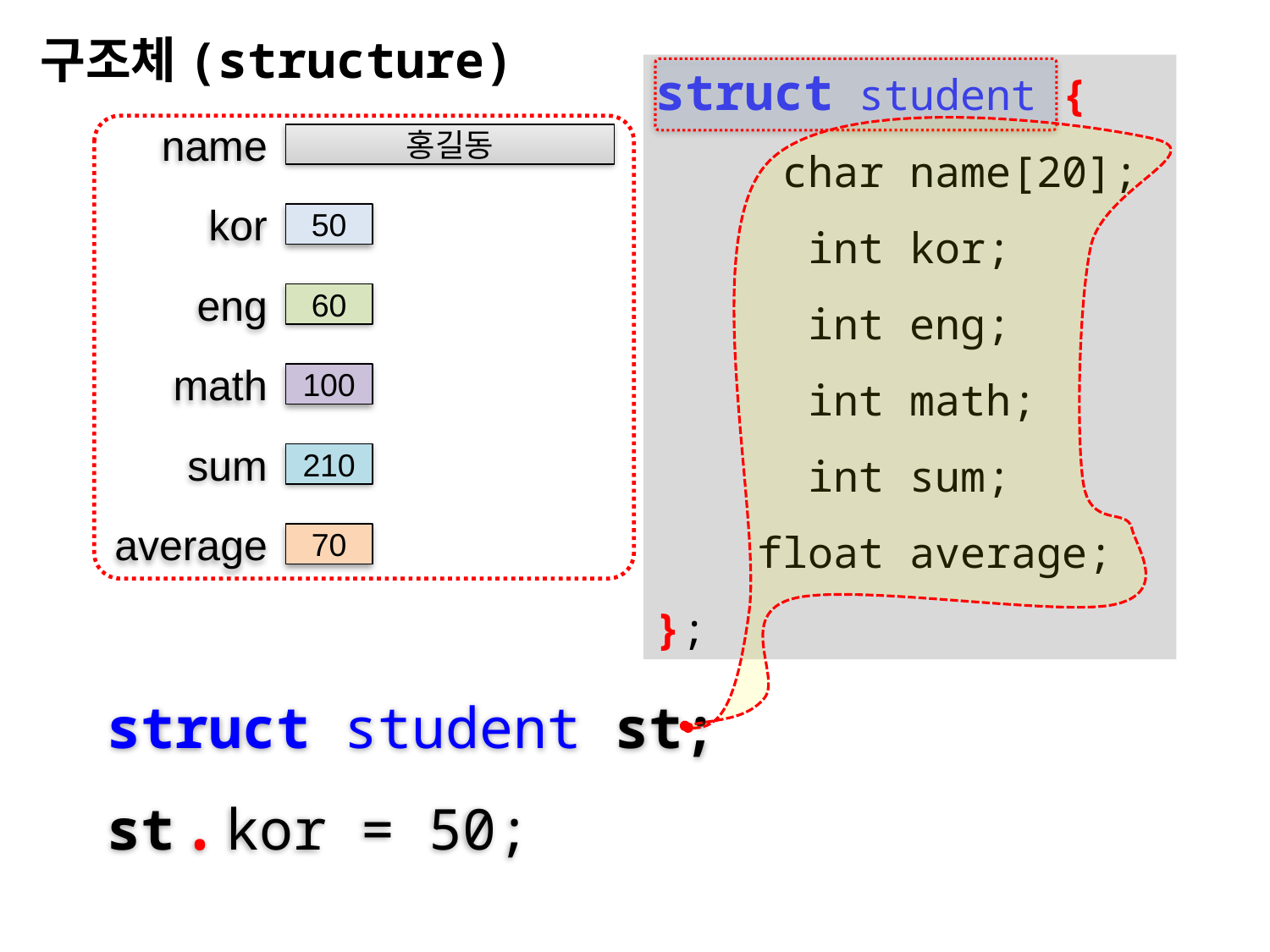

구조체(structure)
struct student {
	char name[20];
	 int kor;
	 int eng;
	 int math;
	 int sum;
    float average;
};

name
홍길동

kor
50
eng
60
math
100
sum
210
average
70
struct student st;
st.kor = 50;